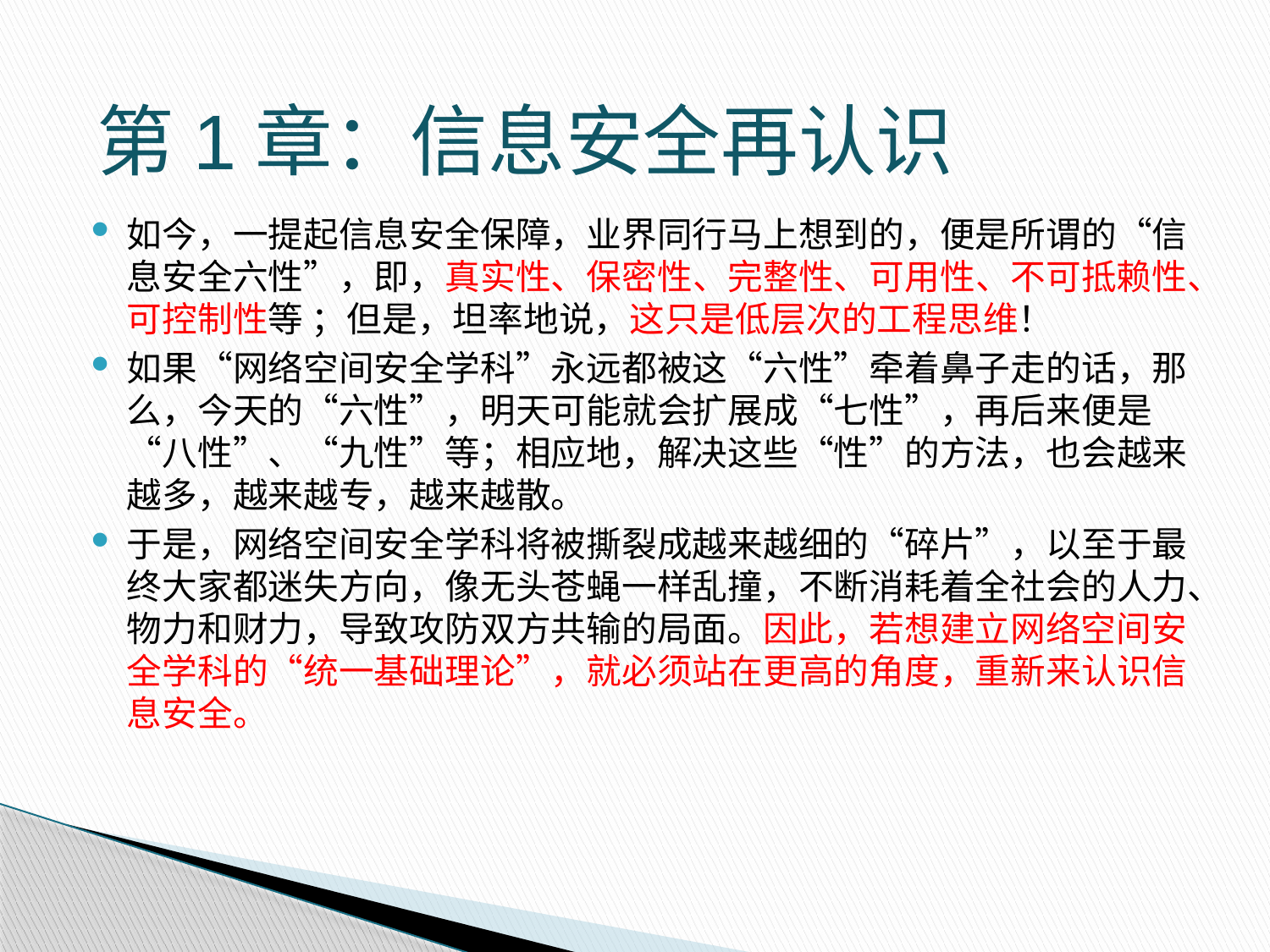

第1章：信息安全再认识
如今，一提起信息安全保障，业界同行马上想到的，便是所谓的“信息安全六性”，即，真实性、保密性、完整性、可用性、不可抵赖性、可控制性等 ；但是，坦率地说，这只是低层次的工程思维！
如果“网络空间安全学科”永远都被这“六性”牵着鼻子走的话，那么，今天的“六性”，明天可能就会扩展成“七性”，再后来便是“八性”、“九性”等；相应地，解决这些“性”的方法，也会越来越多，越来越专，越来越散。
于是，网络空间安全学科将被撕裂成越来越细的“碎片”，以至于最终大家都迷失方向，像无头苍蝇一样乱撞，不断消耗着全社会的人力、物力和财力，导致攻防双方共输的局面。因此，若想建立网络空间安全学科的“统一基础理论”，就必须站在更高的角度，重新来认识信息安全。